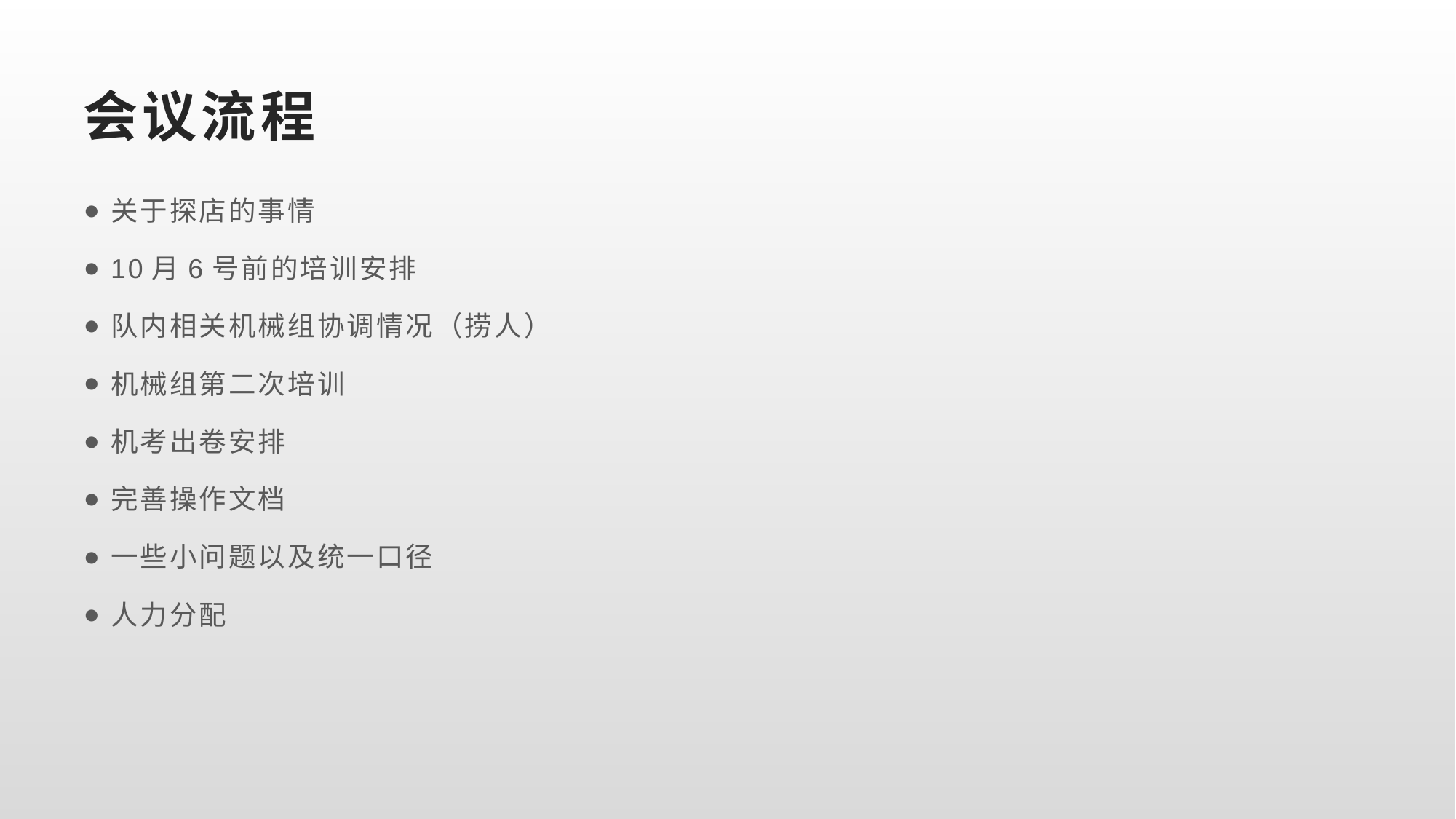

# 会议流程
关于探店的事情
10月6号前的培训安排
队内相关机械组协调情况（捞人）
机械组第二次培训
机考出卷安排
完善操作文档
一些小问题以及统一口径
人力分配